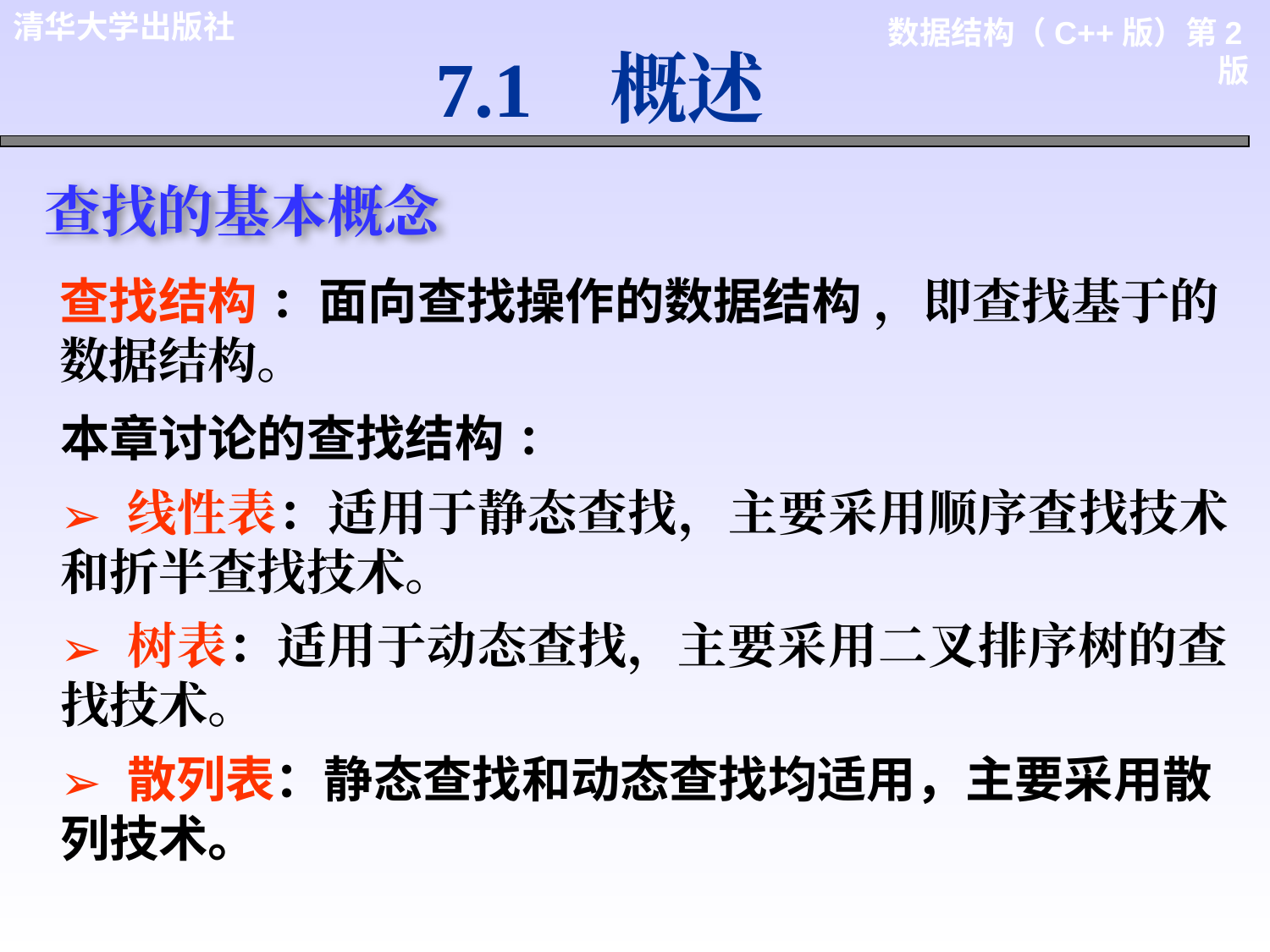

7.1   概述
查找的基本概念
查找结构 ：面向查找操作的数据结构 ，即查找基于的数据结构。
本章讨论的查找结构 ：
 线性表：适用于静态查找，主要采用顺序查找技术和折半查找技术。
 树表：适用于动态查找，主要采用二叉排序树的查找技术。
 散列表：静态查找和动态查找均适用，主要采用散列技术。